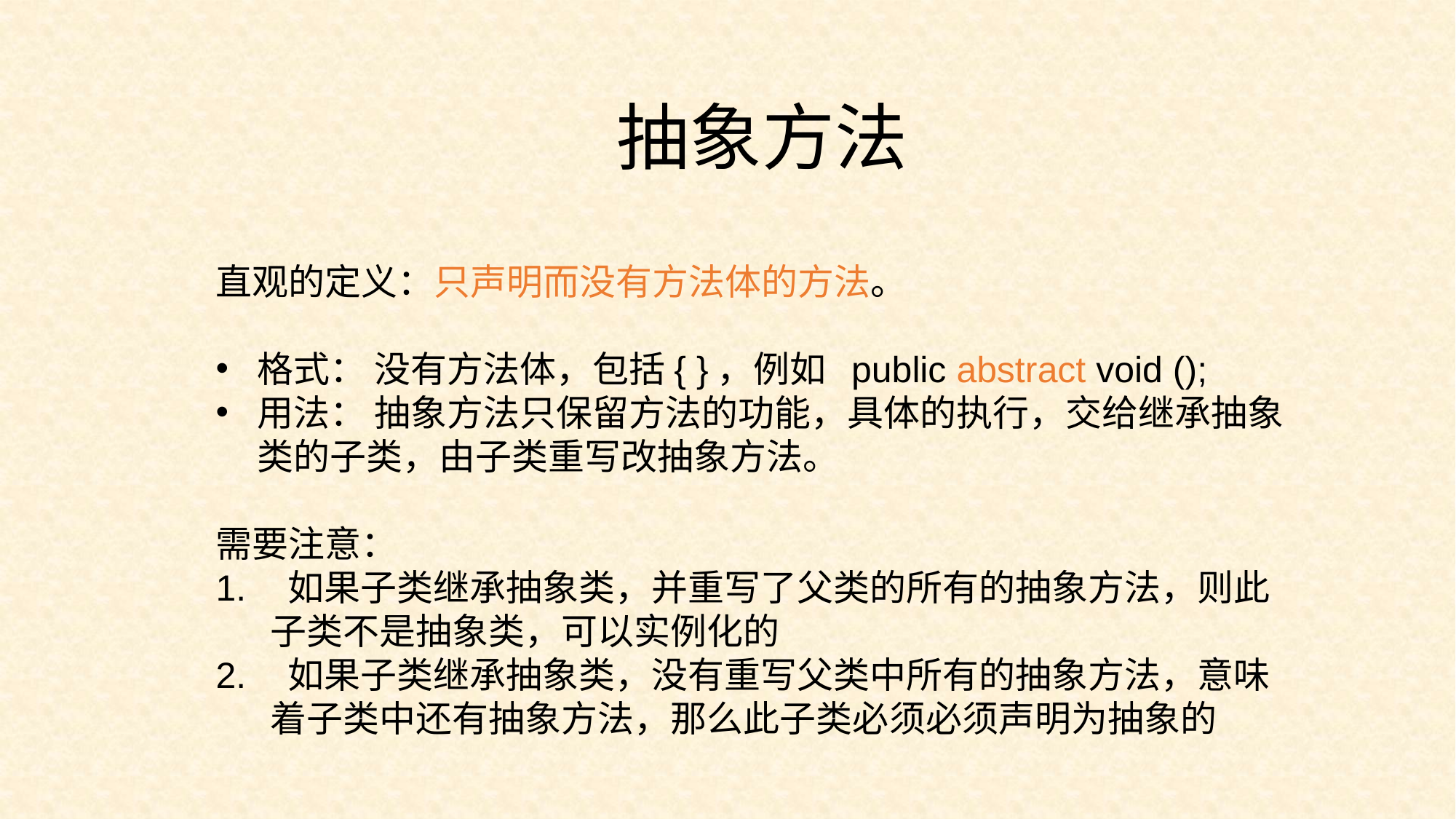

抽象方法
直观的定义：只声明而没有方法体的方法。

格式： 没有方法体，包括{ }，例如  public abstract void ();
用法： 抽象方法只保留方法的功能，具体的执行，交给继承抽象类的子类，由子类重写改抽象方法。

需要注意：
 如果子类继承抽象类，并重写了父类的所有的抽象方法，则此子类不是抽象类，可以实例化的
 如果子类继承抽象类，没有重写父类中所有的抽象方法，意味着子类中还有抽象方法，那么此子类必须必须声明为抽象的